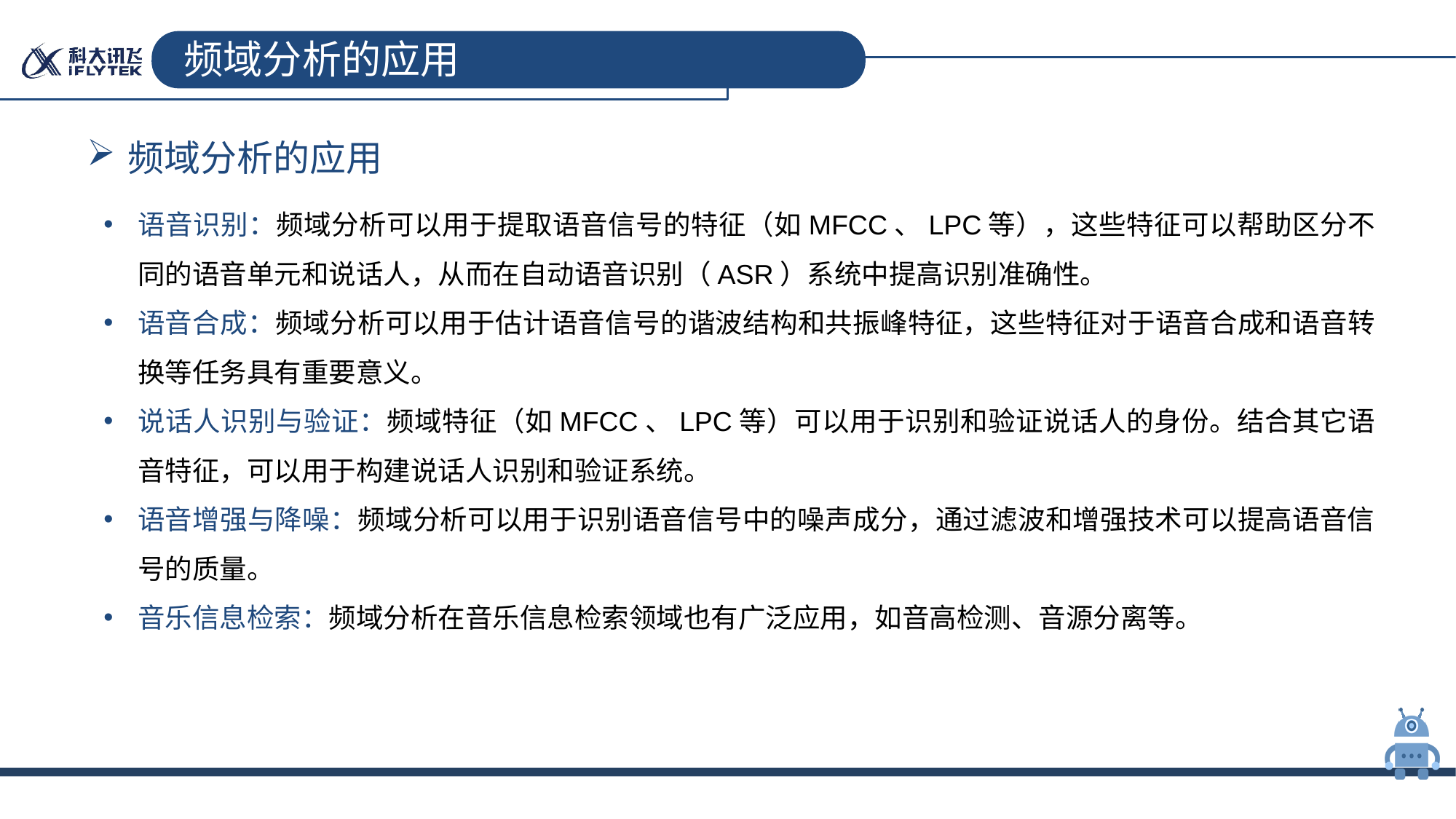

# 频域分析的应用
频域分析的应用
语音识别：频域分析可以用于提取语音信号的特征（如MFCC、LPC等），这些特征可以帮助区分不同的语音单元和说话人，从而在自动语音识别（ASR）系统中提高识别准确性。
语音合成：频域分析可以用于估计语音信号的谐波结构和共振峰特征，这些特征对于语音合成和语音转换等任务具有重要意义。
说话人识别与验证：频域特征（如MFCC、LPC等）可以用于识别和验证说话人的身份。结合其它语音特征，可以用于构建说话人识别和验证系统。
语音增强与降噪：频域分析可以用于识别语音信号中的噪声成分，通过滤波和增强技术可以提高语音信号的质量。
音乐信息检索：频域分析在音乐信息检索领域也有广泛应用，如音高检测、音源分离等。